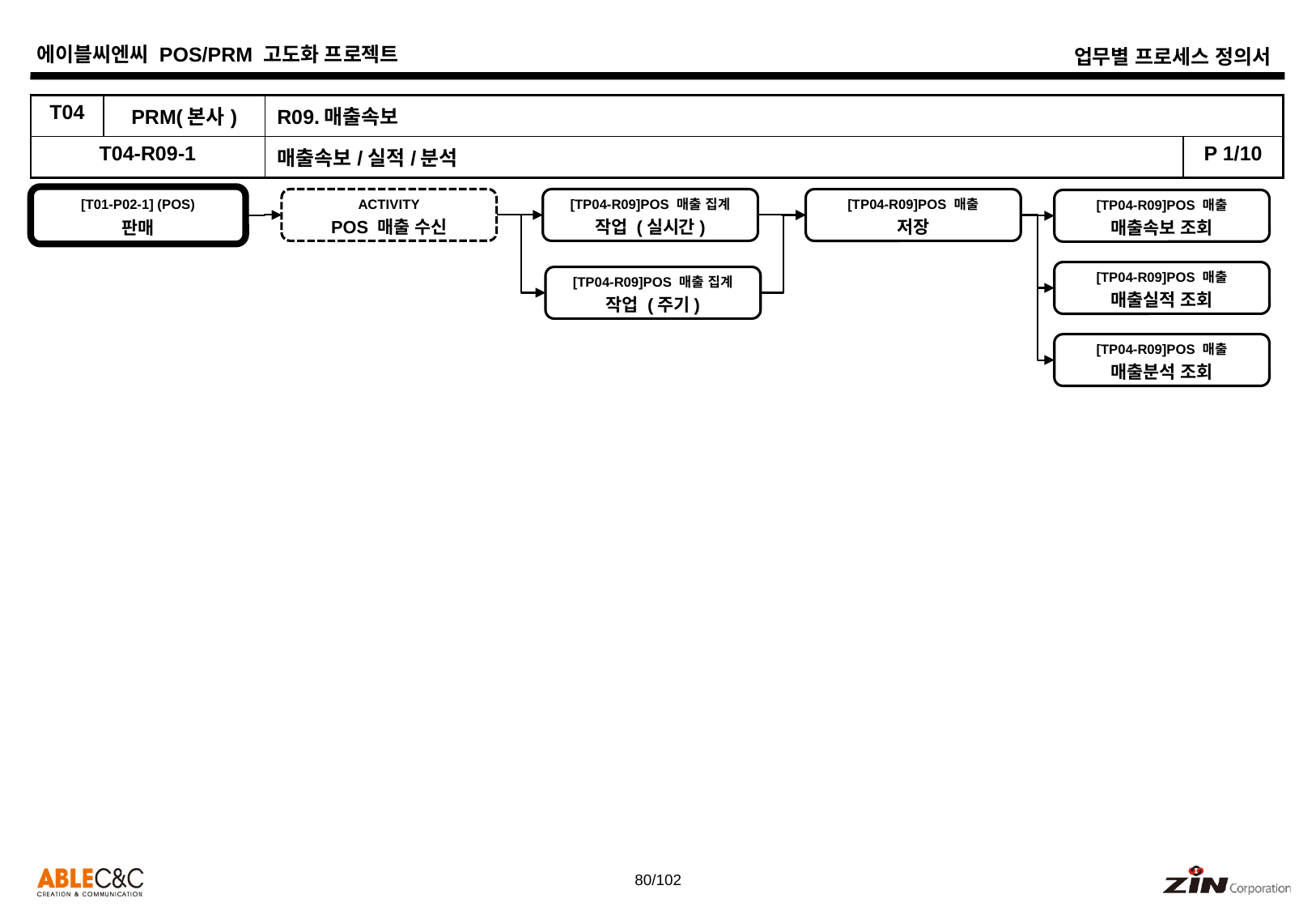

| T04 | PRM(본사) | R09.매출속보 |  |
| --- | --- | --- | --- |
| T04-R09-1 |  | 매출속보/실적/분석 | P 1/10 |
[T01-P02-1] (POS)
판매
[TP04-R09]POS 매출 집계
작업 (실시간)
ACTIVITY
POS 매출 수신
[TP04-R09]POS 매출
저장
[TP04-R09]POS 매출
매출속보 조회
[TP04-R09]POS 매출
매출실적 조회
[TP04-R09]POS 매출 집계
작업 (주기)
[TP04-R09]POS 매출
매출분석 조회